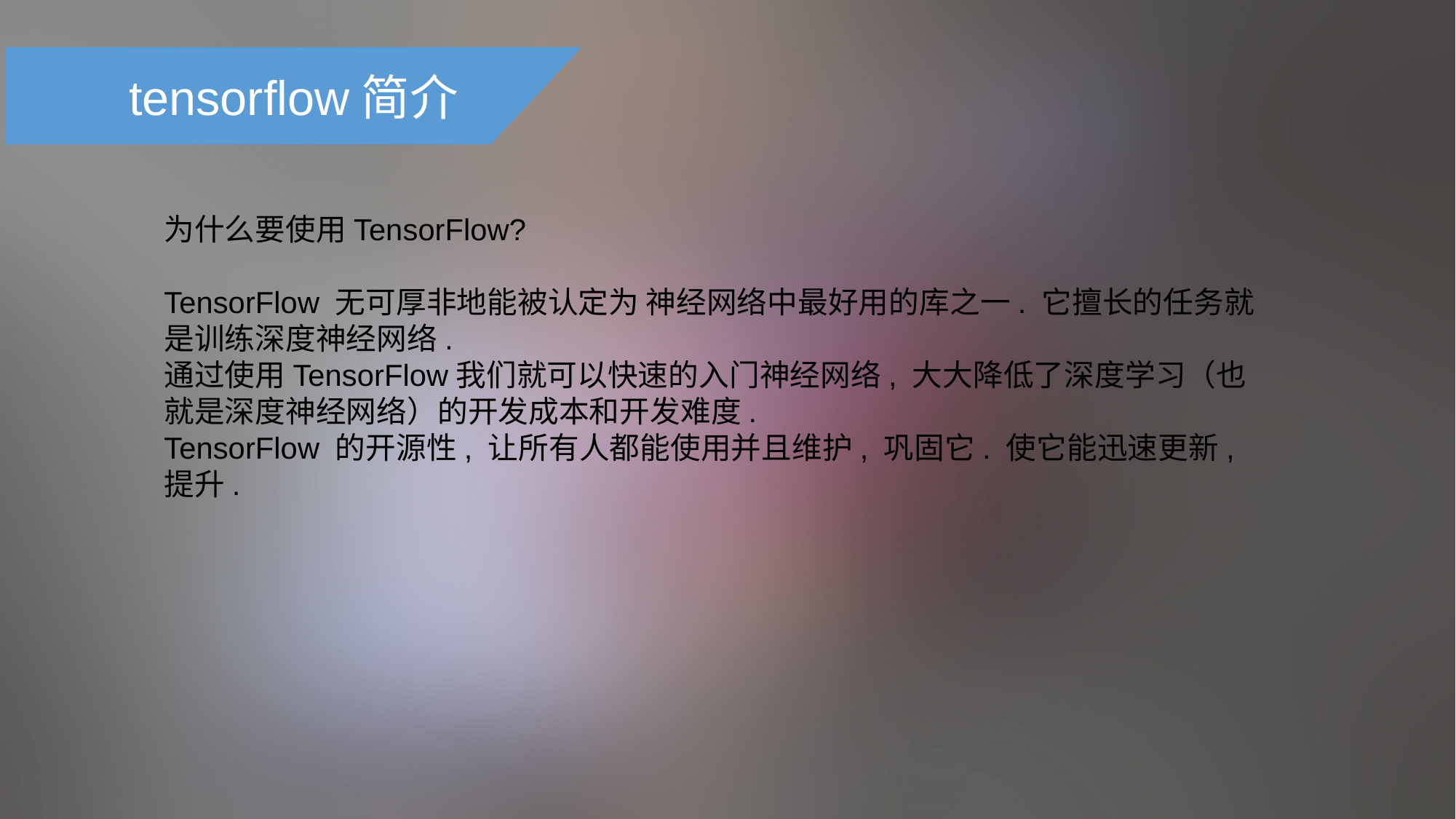

tensorflow简介
为什么要使用TensorFlow?

TensorFlow 无可厚非地能被认定为 神经网络中最好用的库之一. 它擅长的任务就是训练深度神经网络.
通过使用TensorFlow我们就可以快速的入门神经网络, 大大降低了深度学习（也就是深度神经网络）的开发成本和开发难度.
TensorFlow 的开源性, 让所有人都能使用并且维护, 巩固它. 使它能迅速更新, 提升.